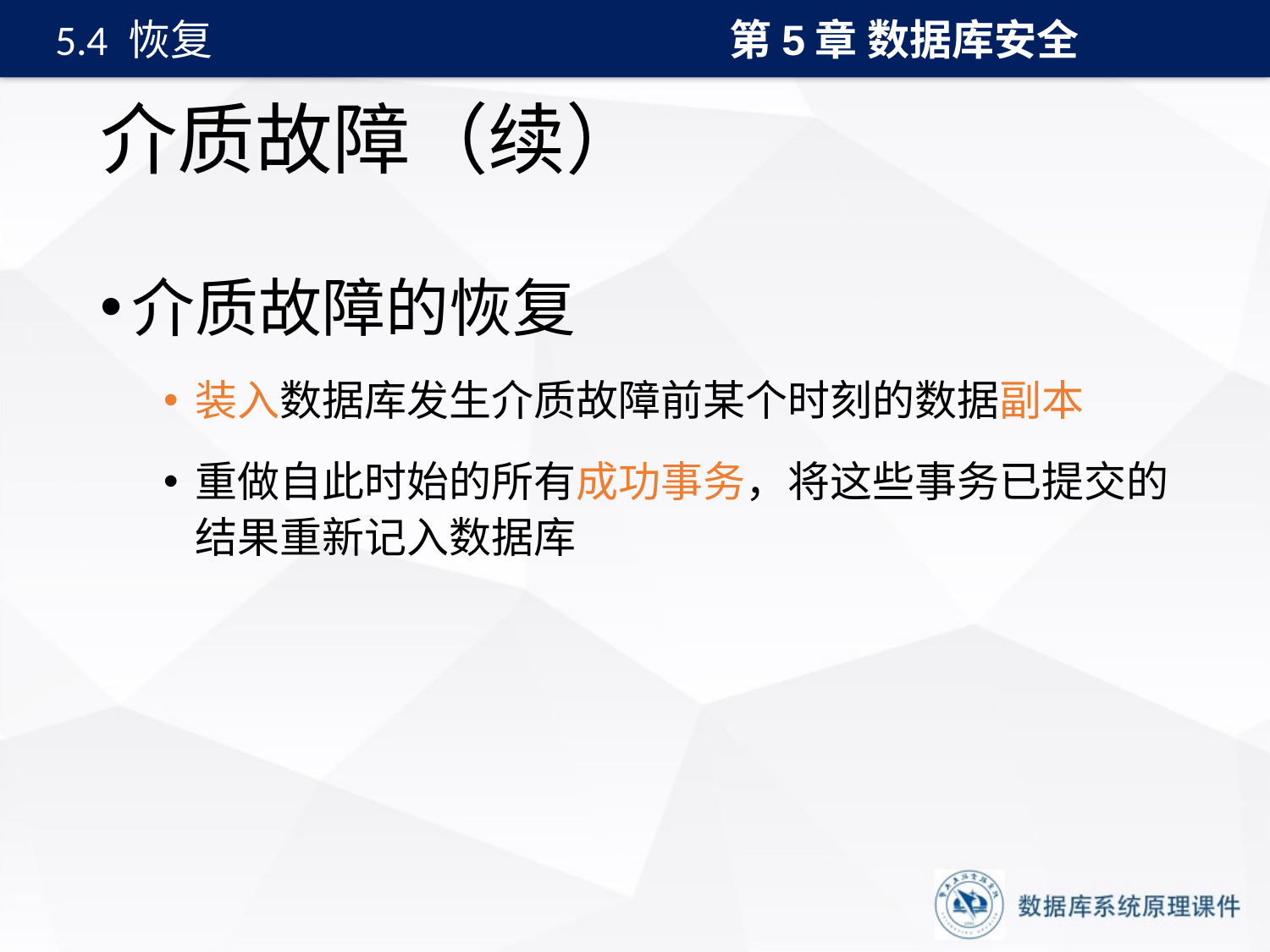

第5章 数据库安全
5.4 恢复
# 介质故障（续）
介质故障的恢复
装入数据库发生介质故障前某个时刻的数据副本
重做自此时始的所有成功事务，将这些事务已提交的结果重新记入数据库